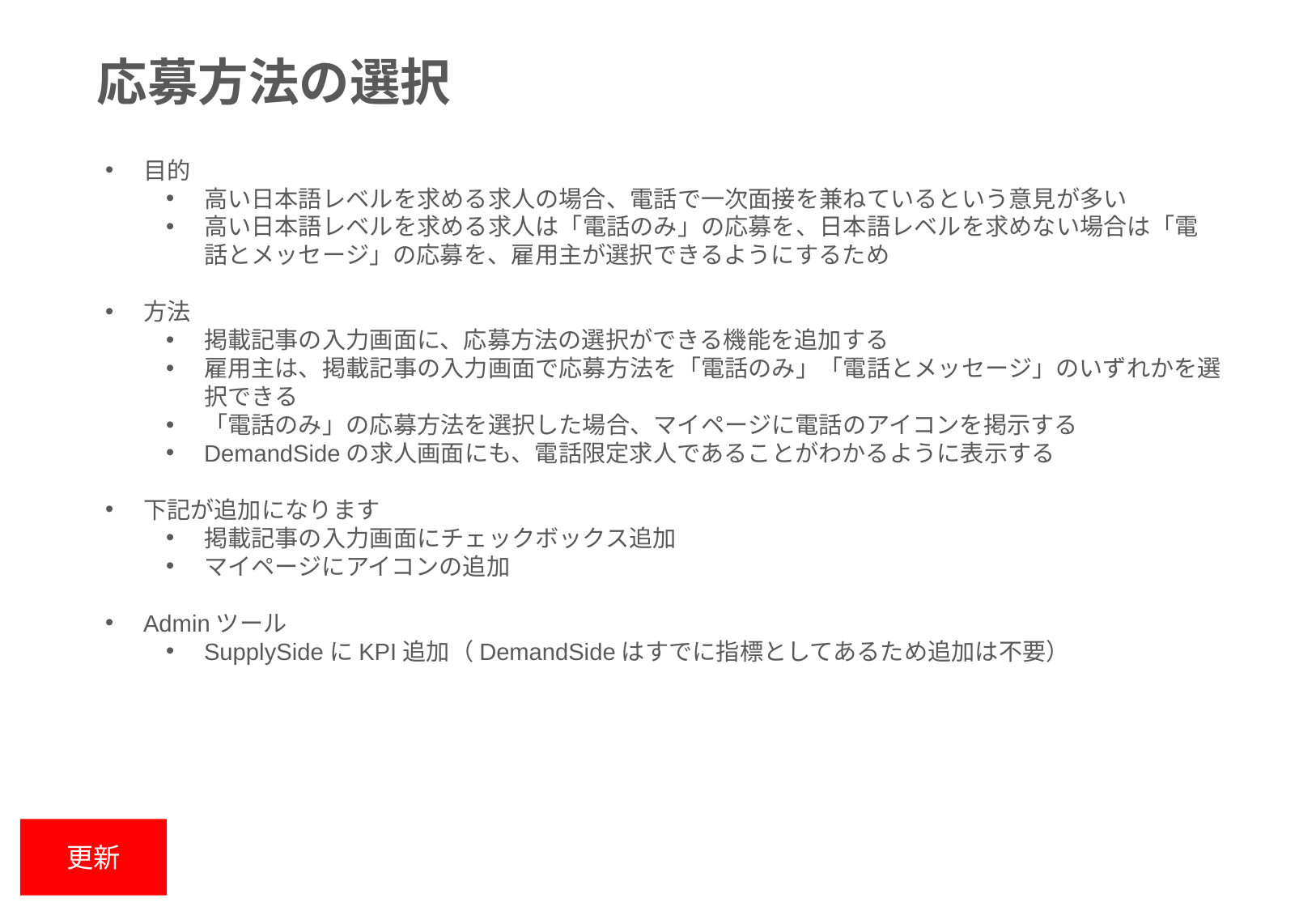

応募方法の選択
目的
高い日本語レベルを求める求人の場合、電話で一次面接を兼ねているという意見が多い
高い日本語レベルを求める求人は「電話のみ」の応募を、日本語レベルを求めない場合は「電話とメッセージ」の応募を、雇用主が選択できるようにするため

方法
掲載記事の入力画面に、応募方法の選択ができる機能を追加する
雇用主は、掲載記事の入力画面で応募方法を「電話のみ」「電話とメッセージ」のいずれかを選択できる
「電話のみ」の応募方法を選択した場合、マイページに電話のアイコンを掲示する
DemandSideの求人画面にも、電話限定求人であることがわかるように表示する

下記が追加になります
掲載記事の入力画面にチェックボックス追加
マイページにアイコンの追加

Adminツール
SupplySideにKPI追加（DemandSideはすでに指標としてあるため追加は不要）

更新